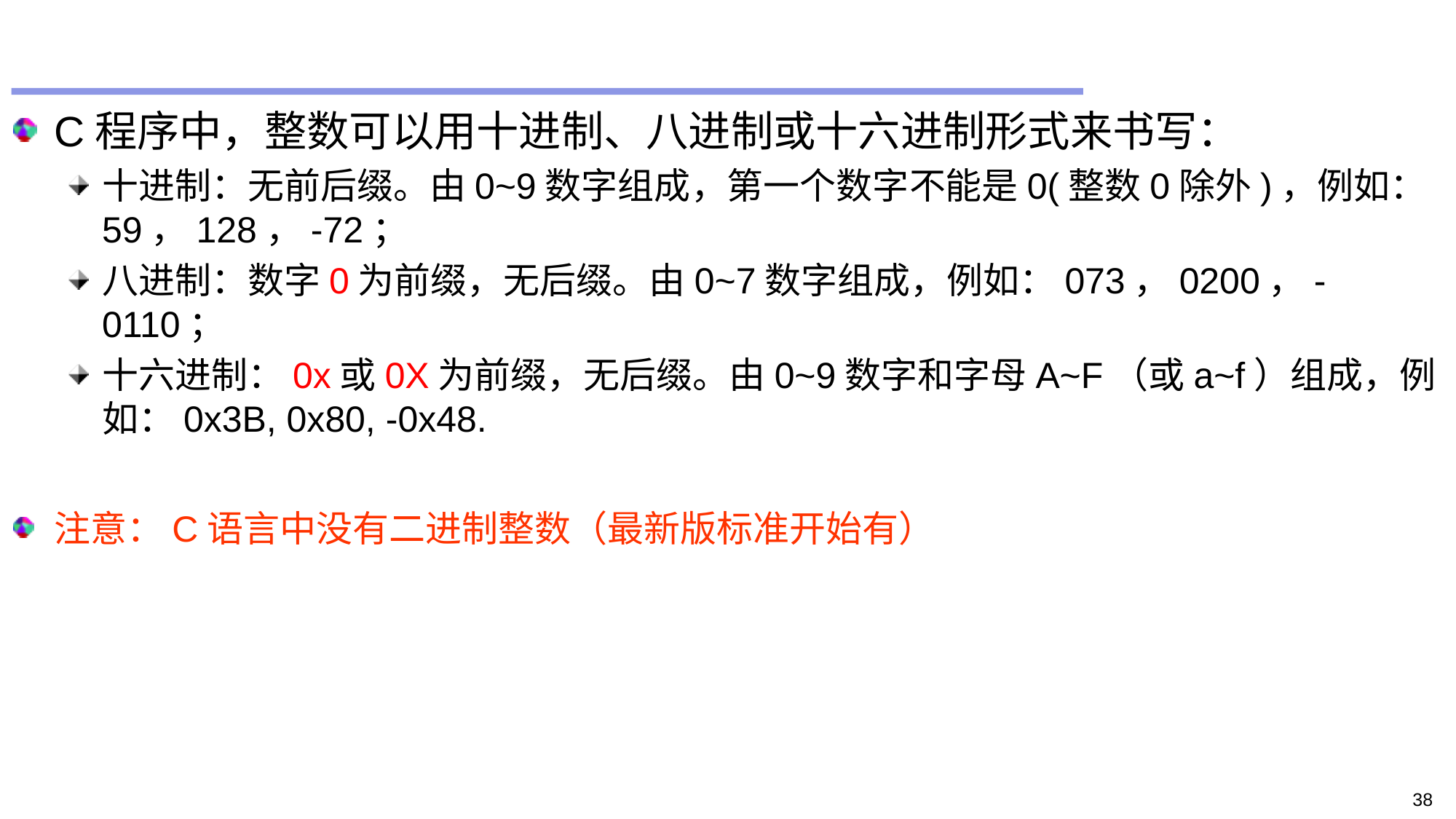

C程序中，整数可以用十进制、八进制或十六进制形式来书写：
十进制：无前后缀。由0~9数字组成，第一个数字不能是0(整数0除外)，例如：59，128，-72；
八进制：数字0为前缀，无后缀。由0~7数字组成，例如：073，0200，-0110；
十六进制：0x或0X为前缀，无后缀。由0~9数字和字母A~F（或a~f）组成，例如：0x3B, 0x80, -0x48.

注意：C语言中没有二进制整数（最新版标准开始有）
38